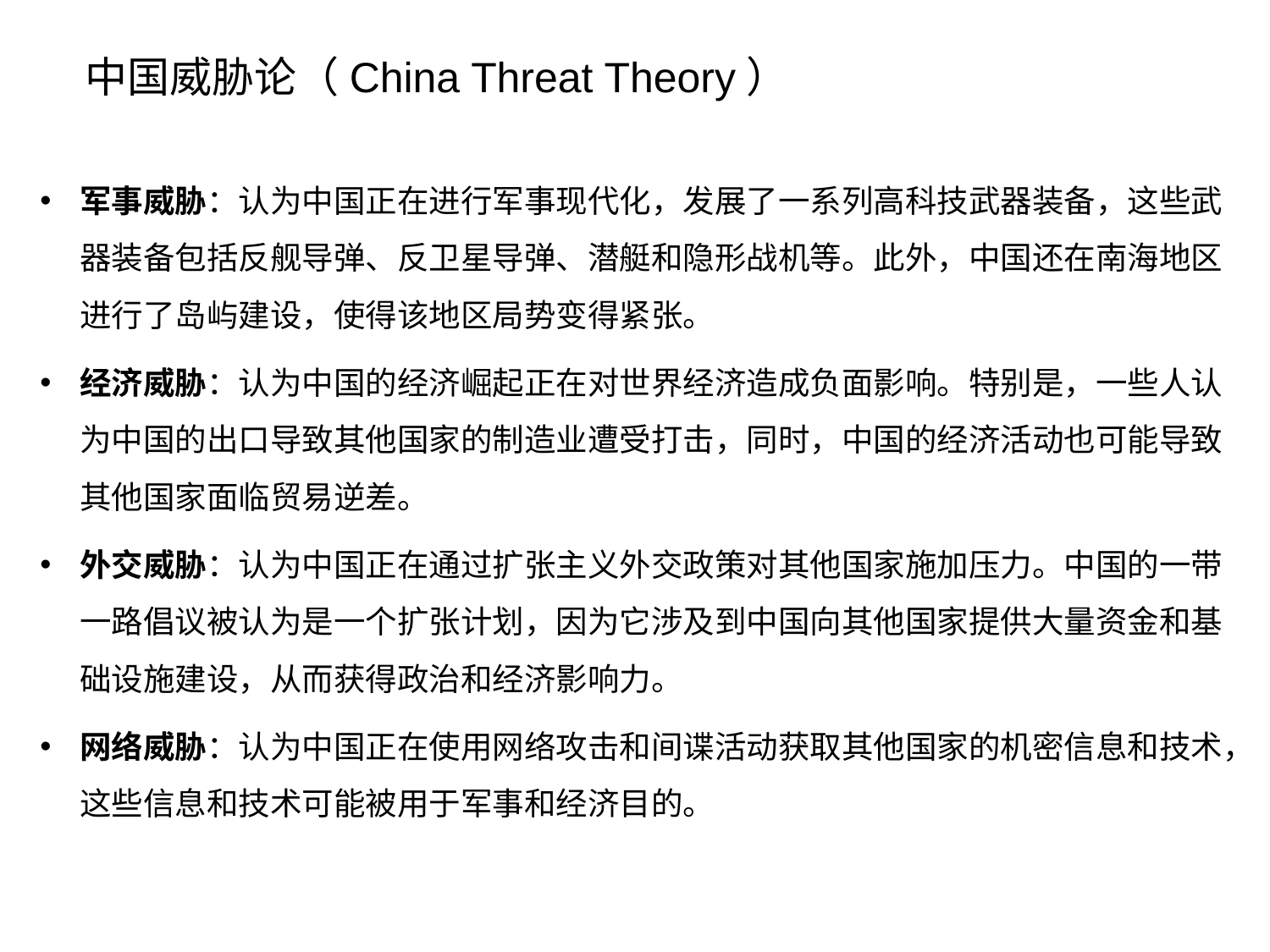

中国威胁论（China Threat Theory）

军事威胁：认为中国正在进行军事现代化，发展了一系列高科技武器装备，这些武器装备包括反舰导弹、反卫星导弹、潜艇和隐形战机等。此外，中国还在南海地区进行了岛屿建设，使得该地区局势变得紧张。
经济威胁：认为中国的经济崛起正在对世界经济造成负面影响。特别是，一些人认为中国的出口导致其他国家的制造业遭受打击，同时，中国的经济活动也可能导致其他国家面临贸易逆差。
外交威胁：认为中国正在通过扩张主义外交政策对其他国家施加压力。中国的一带一路倡议被认为是一个扩张计划，因为它涉及到中国向其他国家提供大量资金和基础设施建设，从而获得政治和经济影响力。
网络威胁：认为中国正在使用网络攻击和间谍活动获取其他国家的机密信息和技术，这些信息和技术可能被用于军事和经济目的。